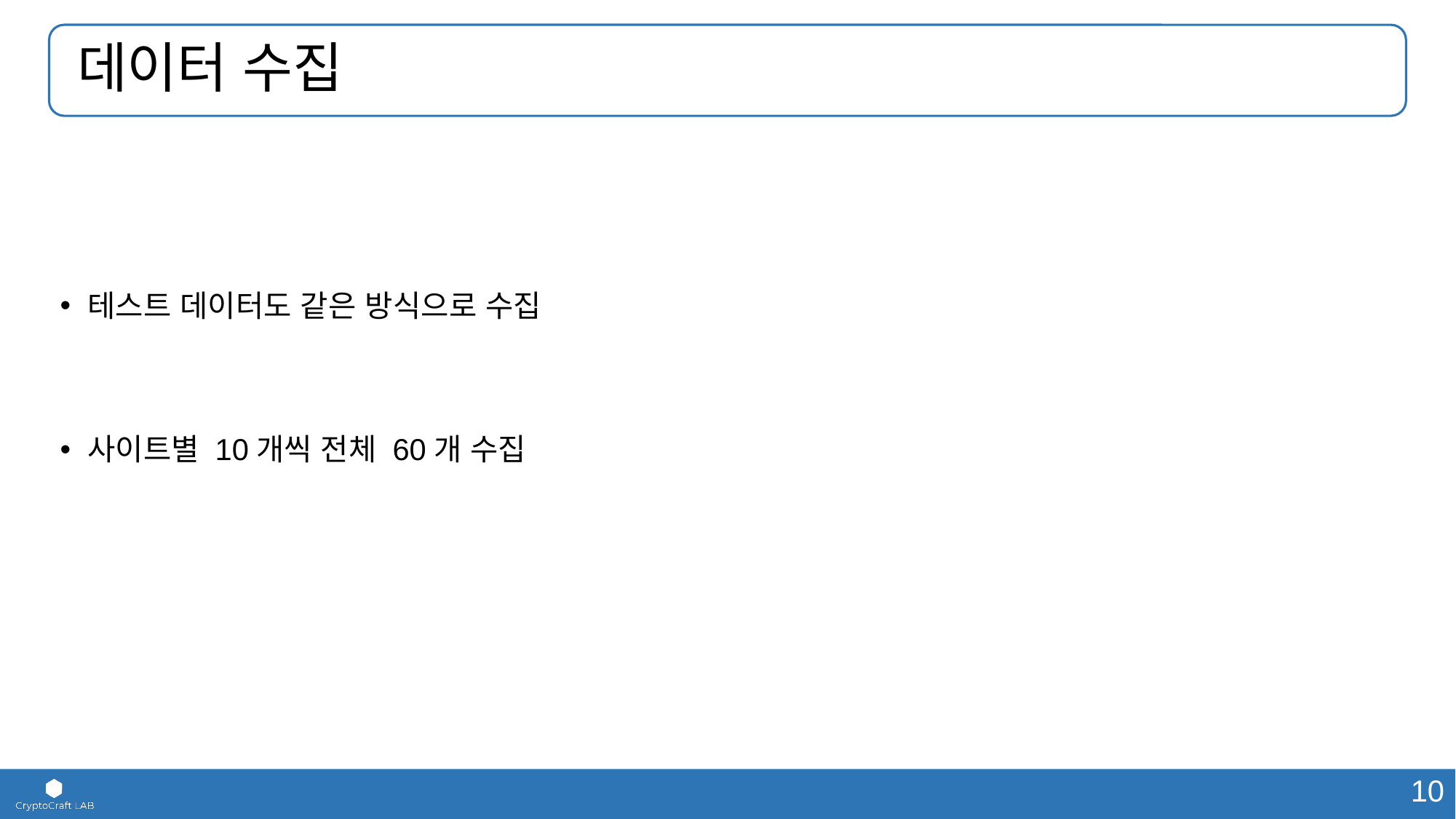

# 데이터 수집

테스트 데이터도 같은 방식으로 수집

사이트별 10개씩 전체 60개 수집